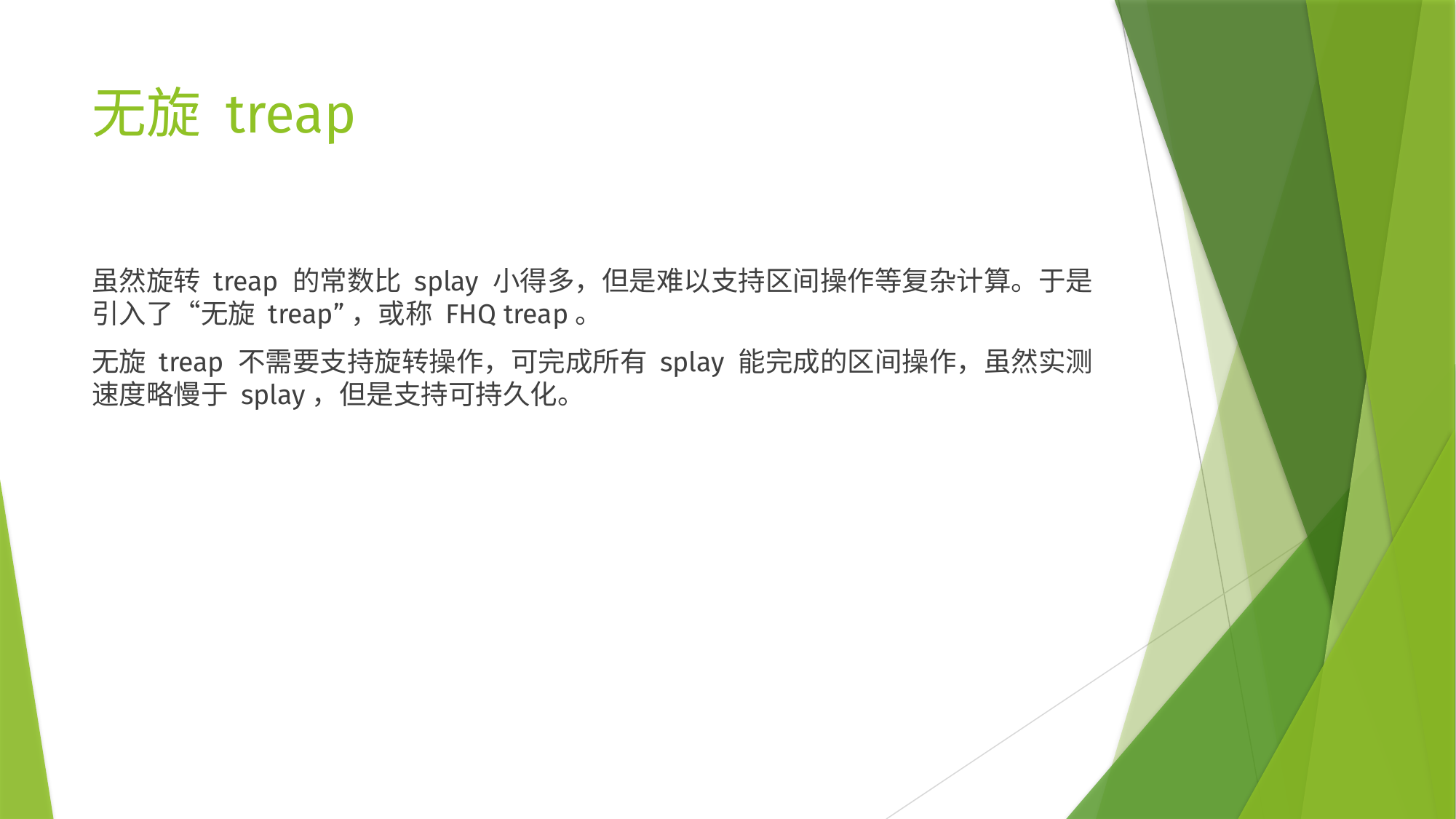

# 无旋 treap
虽然旋转 treap 的常数比 splay 小得多，但是难以支持区间操作等复杂计算。于是引入了“无旋 treap”，或称 FHQ treap。
无旋 treap 不需要支持旋转操作，可完成所有 splay 能完成的区间操作，虽然实测速度略慢于 splay，但是支持可持久化。